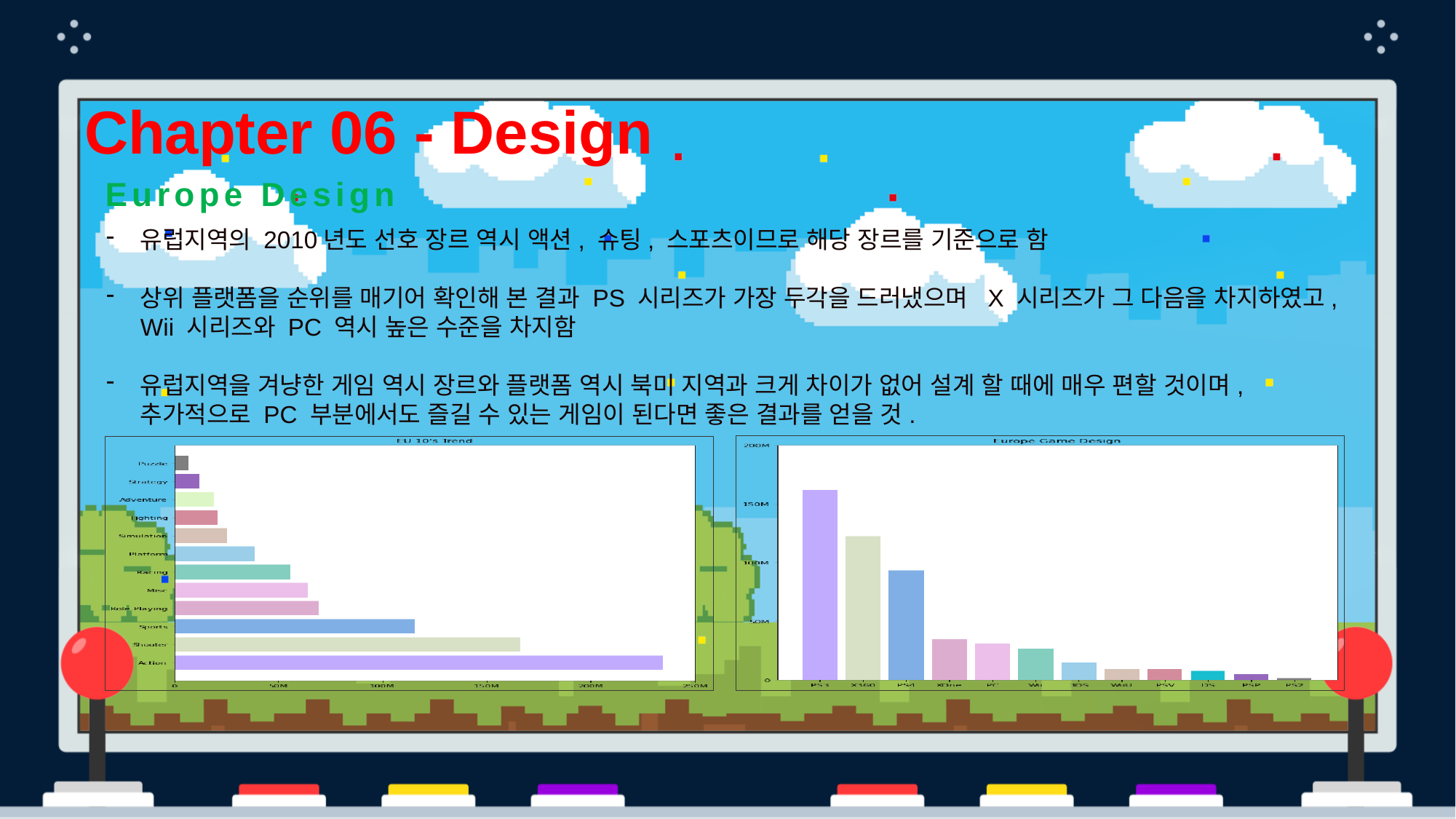

Chapter 06 - Design
Europe Design
유럽지역의 2010년도 선호 장르 역시 액션, 슈팅, 스포츠이므로 해당 장르를 기준으로 함

상위 플랫폼을 순위를 매기어 확인해 본 결과 PS 시리즈가 가장 두각을 드러냈으며  X 시리즈가 그 다음을 차지하였고, Wii 시리즈와 PC 역시 높은 수준을 차지함

유럽지역을 겨냥한 게임 역시 장르와 플랫폼 역시 북미 지역과 크게 차이가 없어 설계 할 때에 매우 편할 것이며, 추가적으로 PC 부분에서도 즐길 수 있는 게임이 된다면 좋은 결과를 얻을 것.